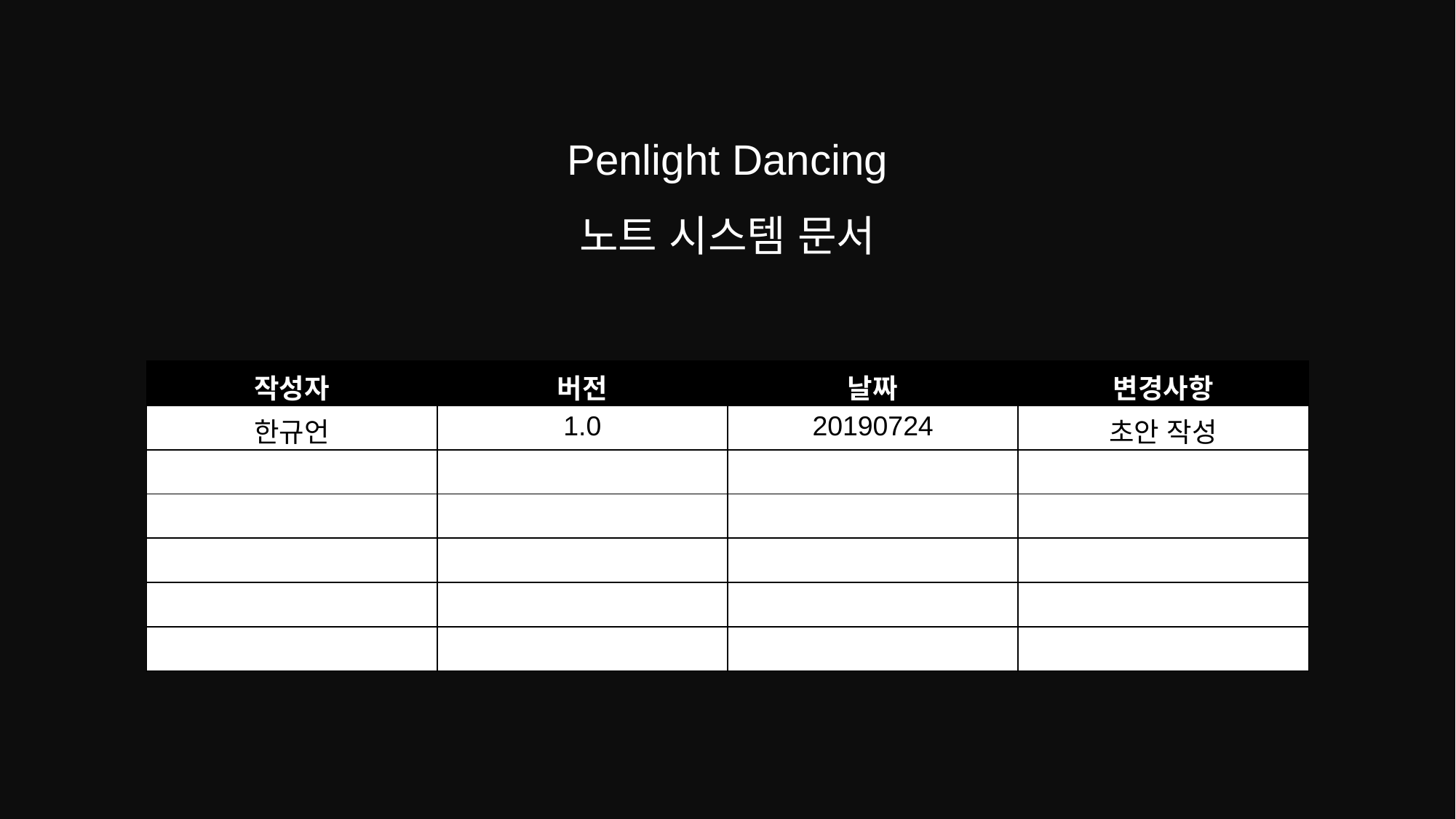

Penlight Dancing
노트 시스템 문서
| 작성자 | 버전 | 날짜 | 변경사항 |
| --- | --- | --- | --- |
| 한규언 | 1.0 | 20190724 | 초안 작성 |
|  |  |  |  |
|  |  |  |  |
|  |  |  |  |
|  |  |  |  |
|  |  |  |  |